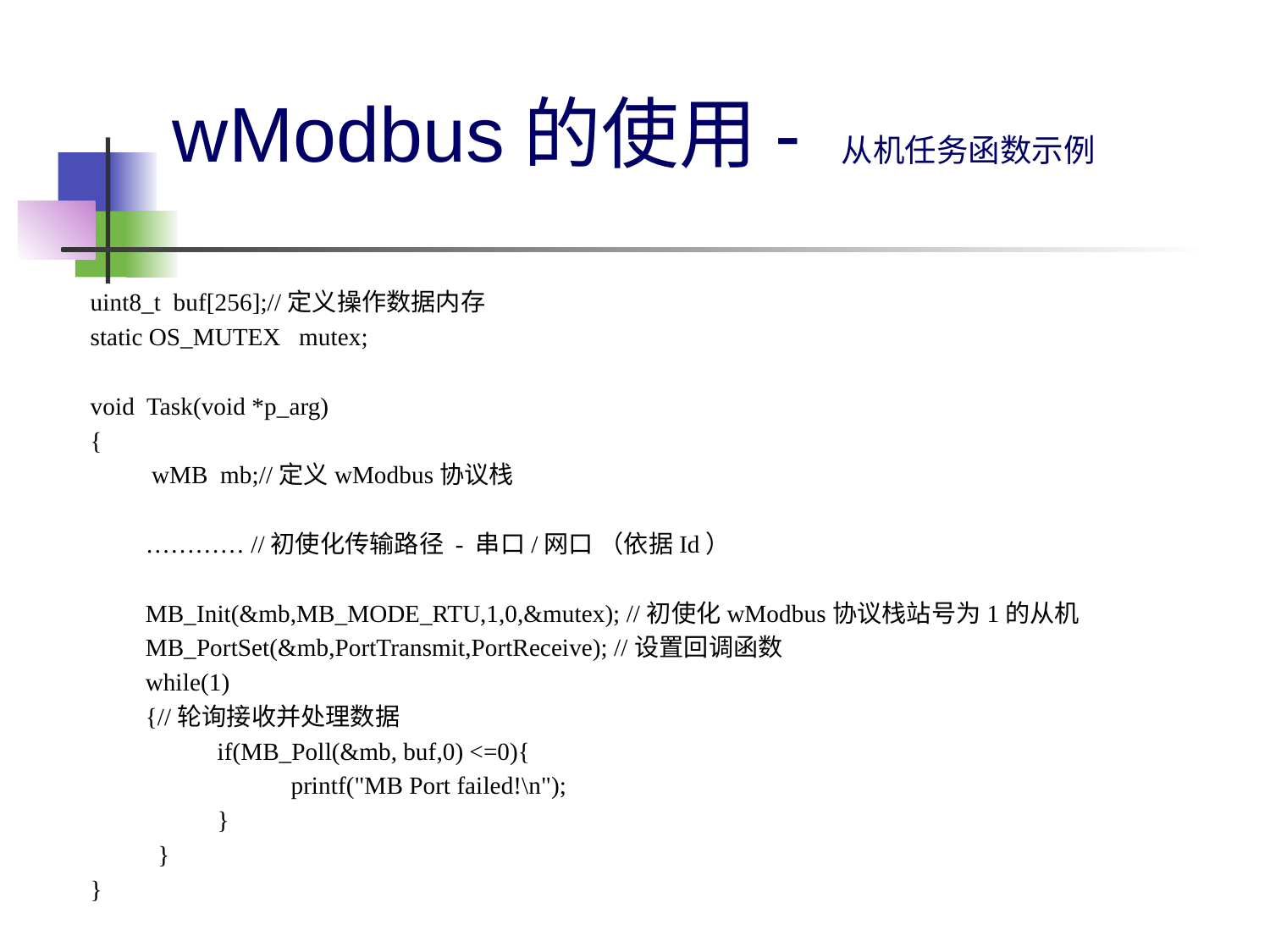

# wModbus的使用- 从机任务函数示例
uint8_t  buf[256];//定义操作数据内存
static OS_MUTEX   mutex;

void  Task(void *p_arg)
{
          wMB  mb;//定义wModbus协议栈

         ………… //初使化传输路径 - 串口/网口 （依据Id）

         MB_Init(&mb,MB_MODE_RTU,1,0,&mutex); //初使化wModbus协议栈站号为1的从机
         MB_PortSet(&mb,PortTransmit,PortReceive); //设置回调函数
         while(1)
         {//轮询接收并处理数据
	if(MB_Poll(&mb, buf,0) <=0){
	            printf("MB Port failed!\n");
           	}
           }
}